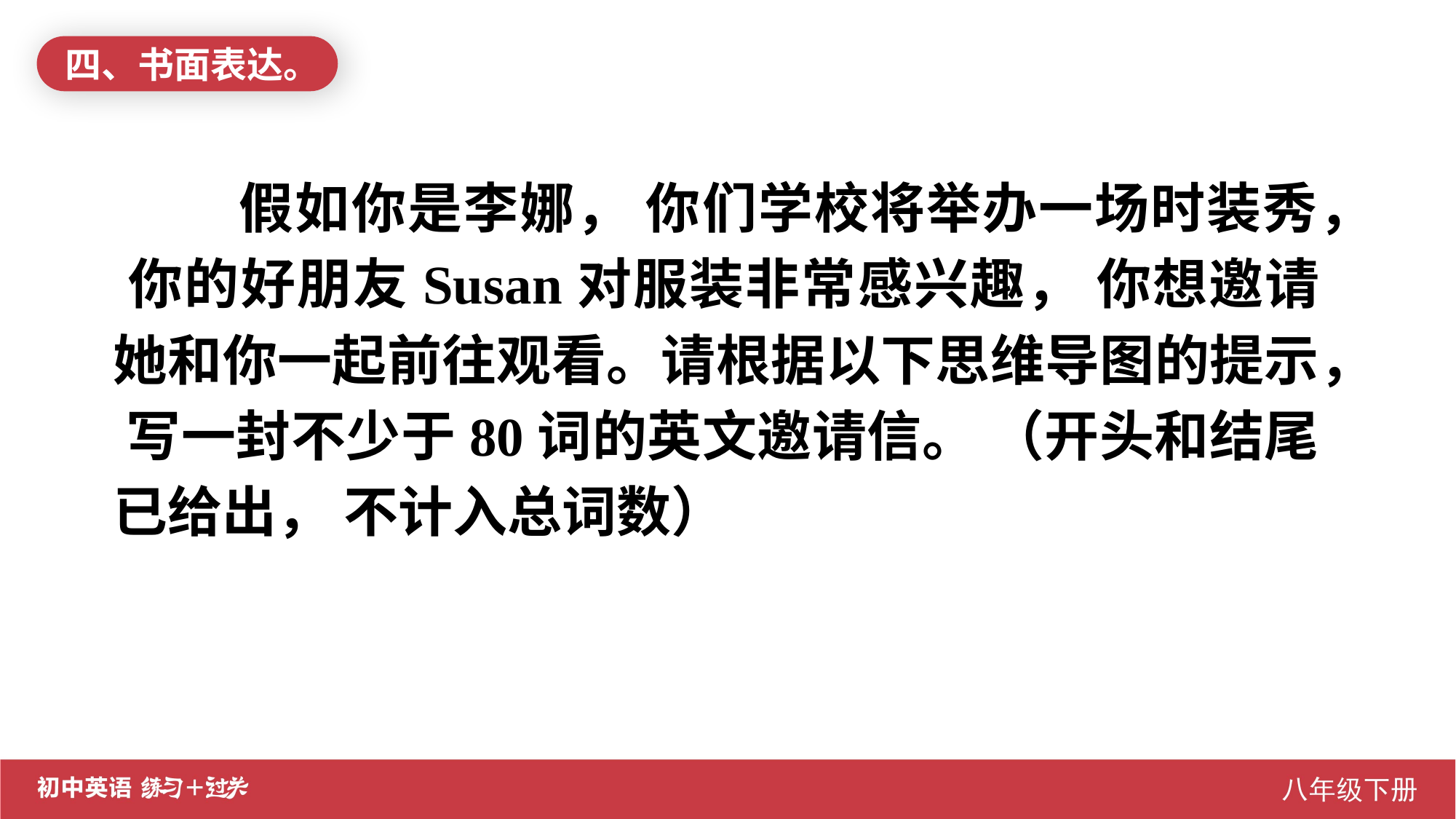

四、书面表达。
        假如你是李娜， 你们学校将举办一场时装秀， 你的好朋友Susan对服装非常感兴趣， 你想邀请她和你一起前往观看。请根据以下思维导图的提示， 写一封不少于80词的英文邀请信。 （开头和结尾已给出， 不计入总词数）